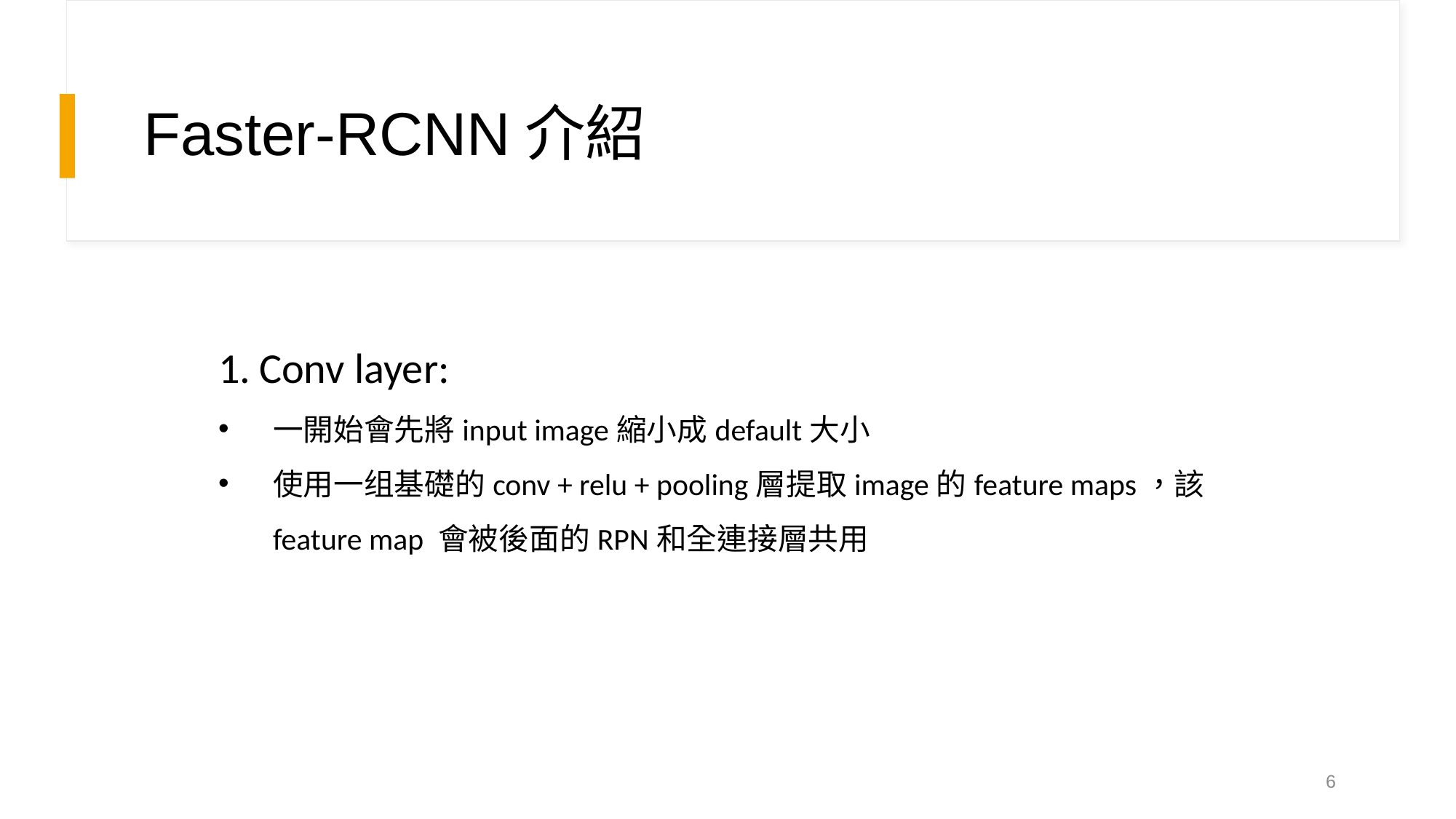

# Faster-RCNN介紹
Conv layer:
一開始會先將input image縮小成default大小
使用一组基礎的conv + relu + pooling層提取image的feature maps，該feature map 會被後面的RPN和全連接層共用

6